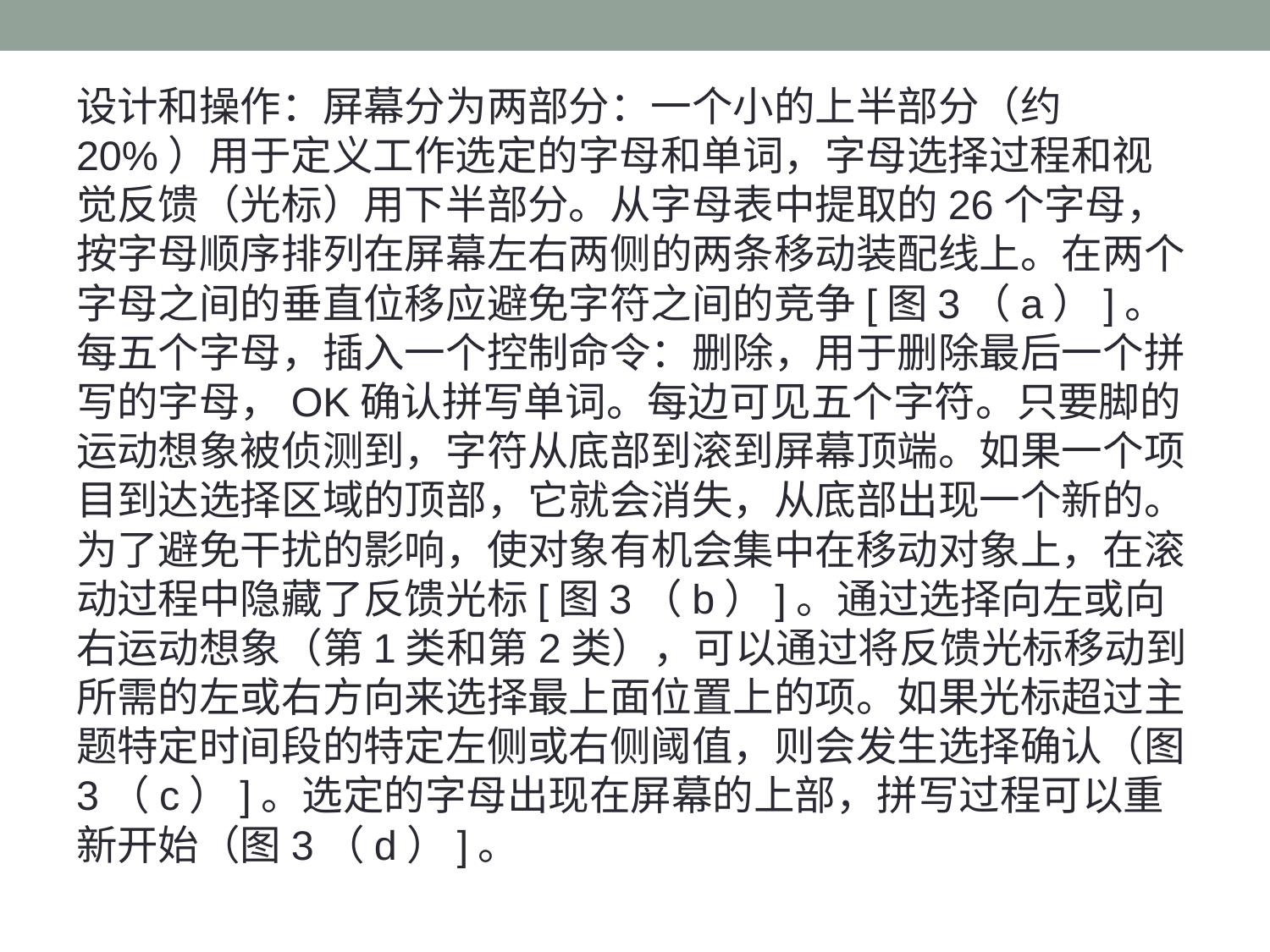

#
设计和操作：屏幕分为两部分：一个小的上半部分（约20%）用于定义工作选定的字母和单词，字母选择过程和视觉反馈（光标）用下半部分。从字母表中提取的26个字母，按字母顺序排列在屏幕左右两侧的两条移动装配线上。在两个字母之间的垂直位移应避免字符之间的竞争[图3（a）]。每五个字母，插入一个控制命令：删除，用于删除最后一个拼写的字母，OK确认拼写单词。每边可见五个字符。只要脚的运动想象被侦测到，字符从底部到滚到屏幕顶端。如果一个项目到达选择区域的顶部，它就会消失，从底部出现一个新的。为了避免干扰的影响，使对象有机会集中在移动对象上，在滚动过程中隐藏了反馈光标[图3（b）]。通过选择向左或向右运动想象（第1类和第2类），可以通过将反馈光标移动到所需的左或右方向来选择最上面位置上的项。如果光标超过主题特定时间段的特定左侧或右侧阈值，则会发生选择确认（图3（c）]。选定的字母出现在屏幕的上部，拼写过程可以重新开始（图3（d）]。